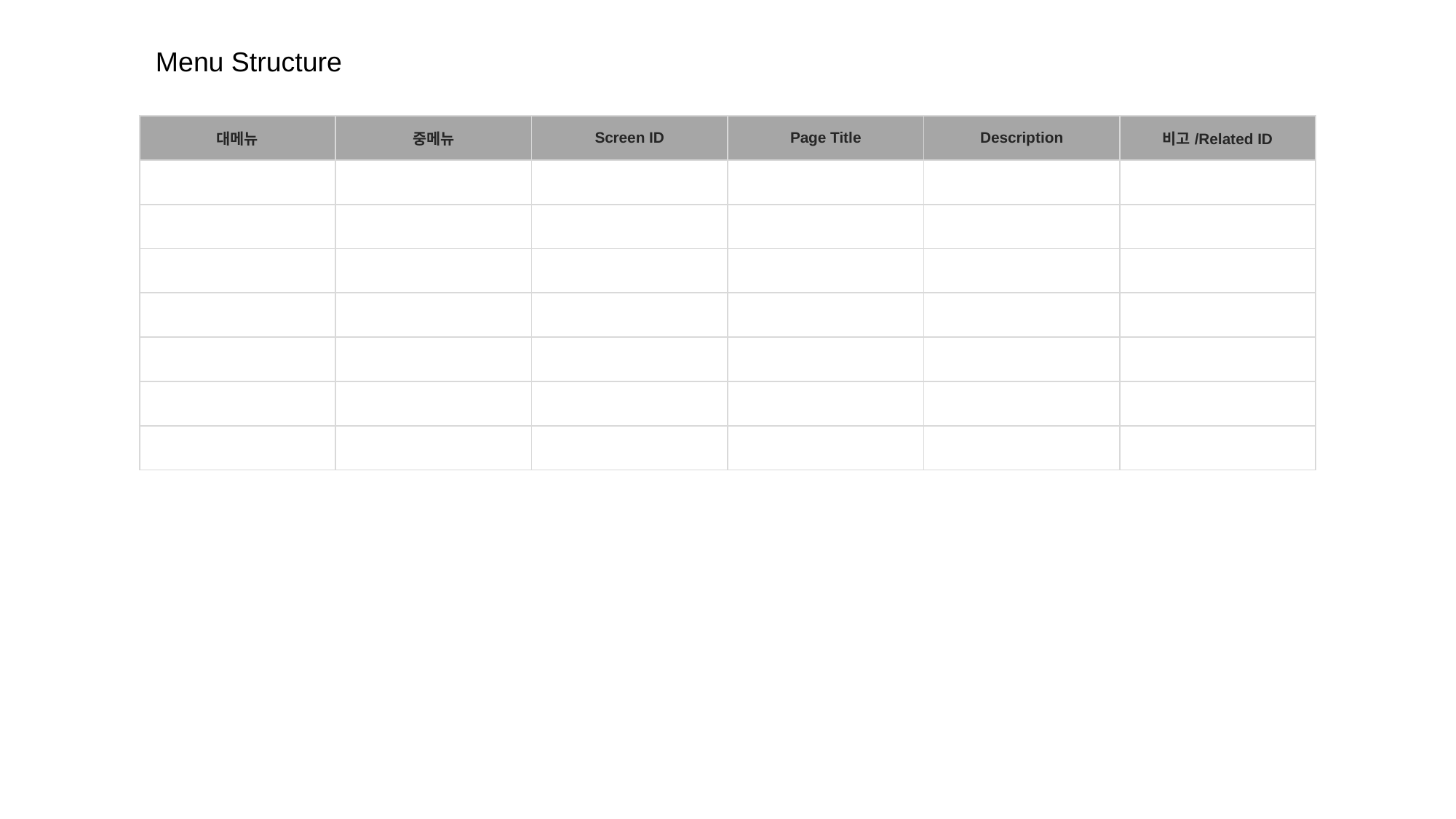

Menu Structure
| 대메뉴 | 중메뉴 | Screen ID | Page Title | Description | 비고/Related ID |
| --- | --- | --- | --- | --- | --- |
|  |  |  |  |  |  |
|  |  |  |  |  |  |
|  |  |  |  |  |  |
|  |  |  |  |  |  |
|  |  |  |  |  |  |
|  |  |  |  |  |  |
|  |  |  |  |  |  |